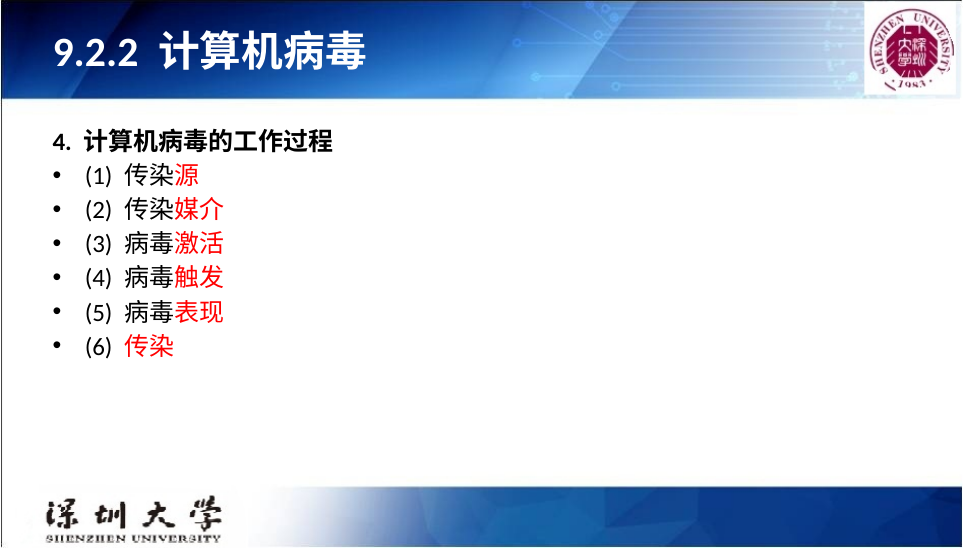

# 9.2.2 计算机病毒
4. 计算机病毒的工作过程
(1) 传染源
(2) 传染媒介
(3) 病毒激活
(4) 病毒触发
(5) 病毒表现
(6) 传染
326